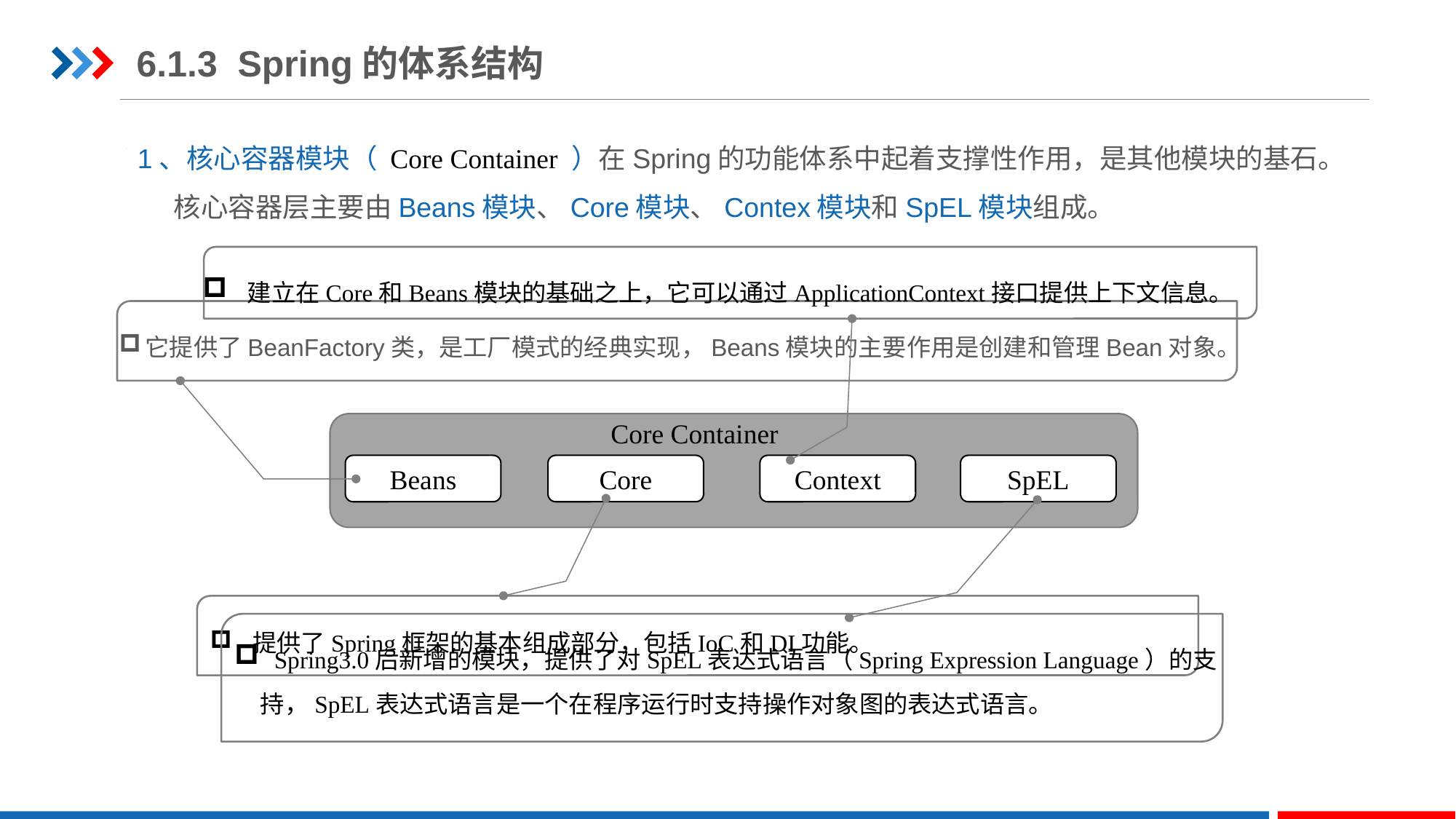

6.1.3  Spring的体系结构
 1、核心容器模块（ Core Container ）在Spring的功能体系中起着支撑性作用，是其他模块的基石。
      核心容器层主要由Beans模块、Core模块、Contex模块和SpEL模块组成。
STEP  01

  建立在Core和Beans模块的基础之上，它可以通过ApplicationContext接口提供上下文信息。

它提供了BeanFactory类，是工厂模式的经典实现，Beans模块的主要作用是创建和管理Bean对象。

  Core Container

Beans
Core
Context
SpEL

  提供了Spring框架的基本组成部分，包括IoC和DI功能。

  Spring3.0后新增的模块，提供了对SpEL表达式语言（Spring Expression Language）的支持，SpEL表达式语言是一个在程序运行时支持操作对象图的表达式语言。